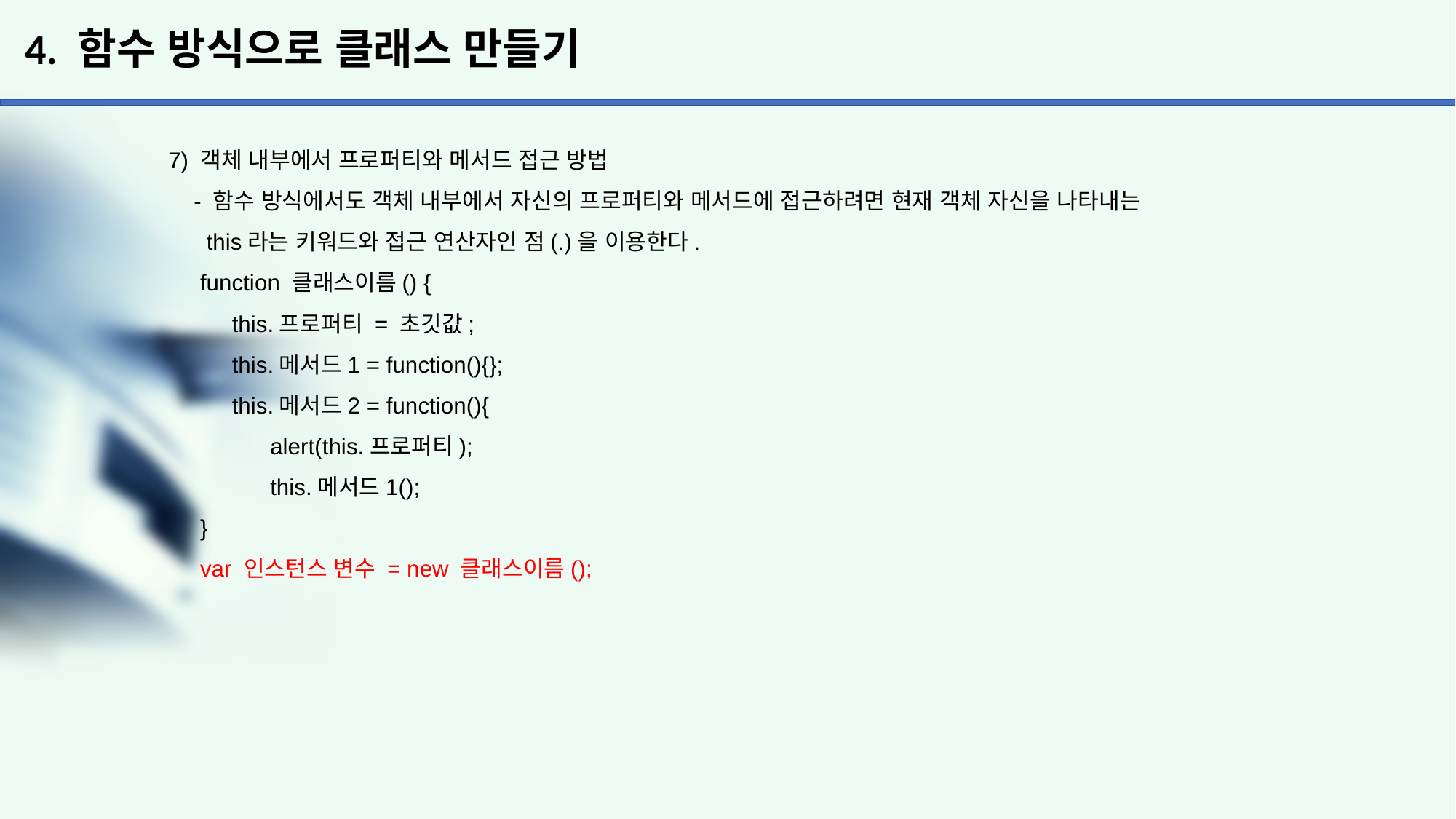

# 4. 함수 방식으로 클래스 만들기
      7) 객체 내부에서 프로퍼티와 메서드 접근 방법
          - 함수 방식에서도 객체 내부에서 자신의 프로퍼티와 메서드에 접근하려면 현재 객체 자신을 나타내는
            this라는 키워드와 접근 연산자인 점(.)을 이용한다.
           function 클래스이름() {
                this.프로퍼티 = 초깃값;
                this.메서드1 = function(){};
                this.메서드2 = function(){
                      alert(this.프로퍼티);
                      this.메서드1();
           }
           var 인스턴스 변수 = new 클래스이름();